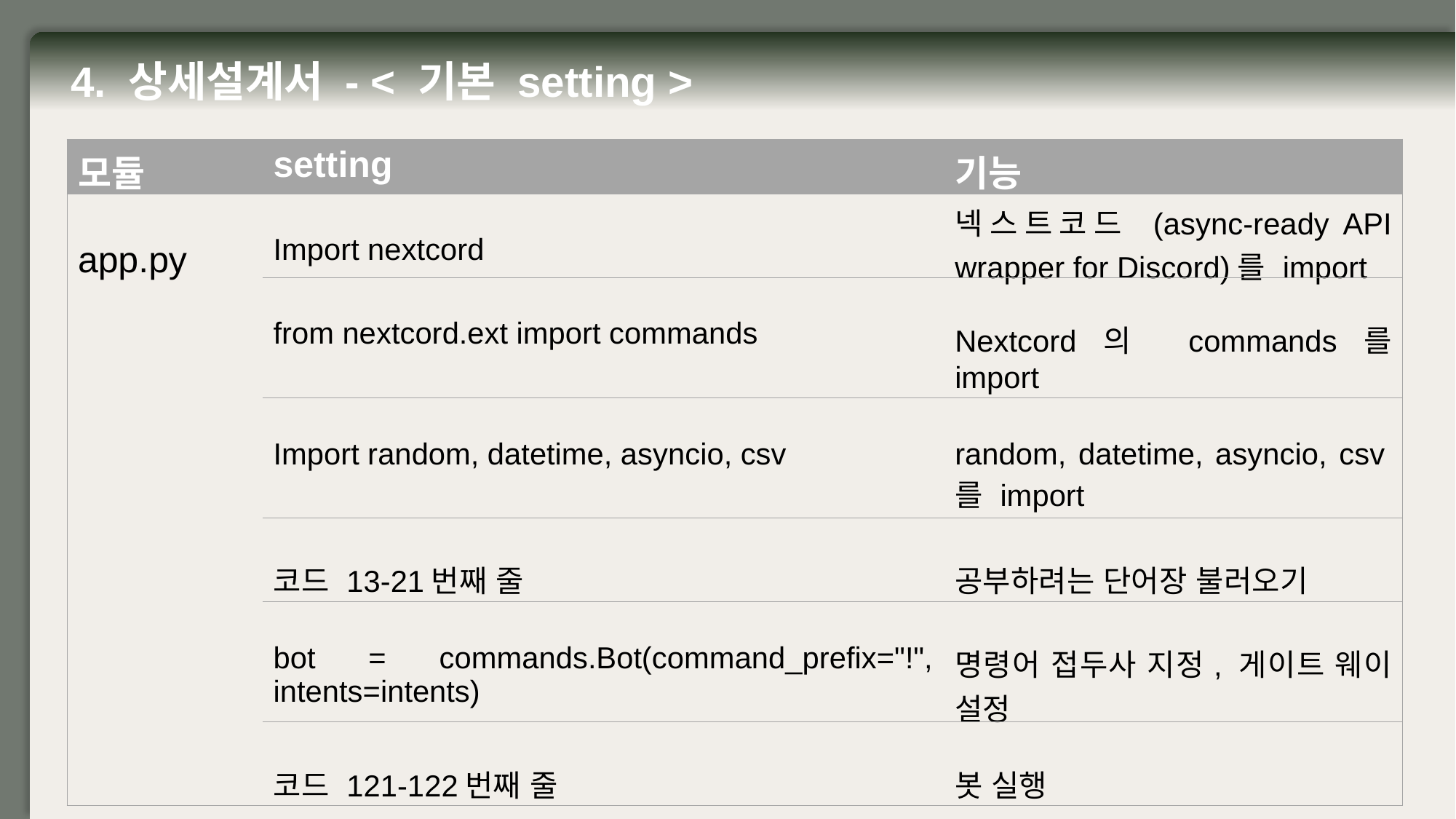

4. 상세설계서 - < 기본 setting >
| 모듈 | setting | 기능 |
| --- | --- | --- |
| app.py | Import nextcord | 넥스트코드 (async-ready API wrapper for Discord)를 import |
|  | from nextcord.ext import commands | Nextcord의 commands를 import |
|  | Import random, datetime, asyncio, csv | random, datetime, asyncio, csv를 import |
|  | 코드 13-21번째 줄 | 공부하려는 단어장 불러오기 |
|  | bot = commands.Bot(command\_prefix="!", intents=intents) | 명령어 접두사 지정, 게이트 웨이 설정 |
|  | 코드 121-122번째 줄 | 봇 실행 |